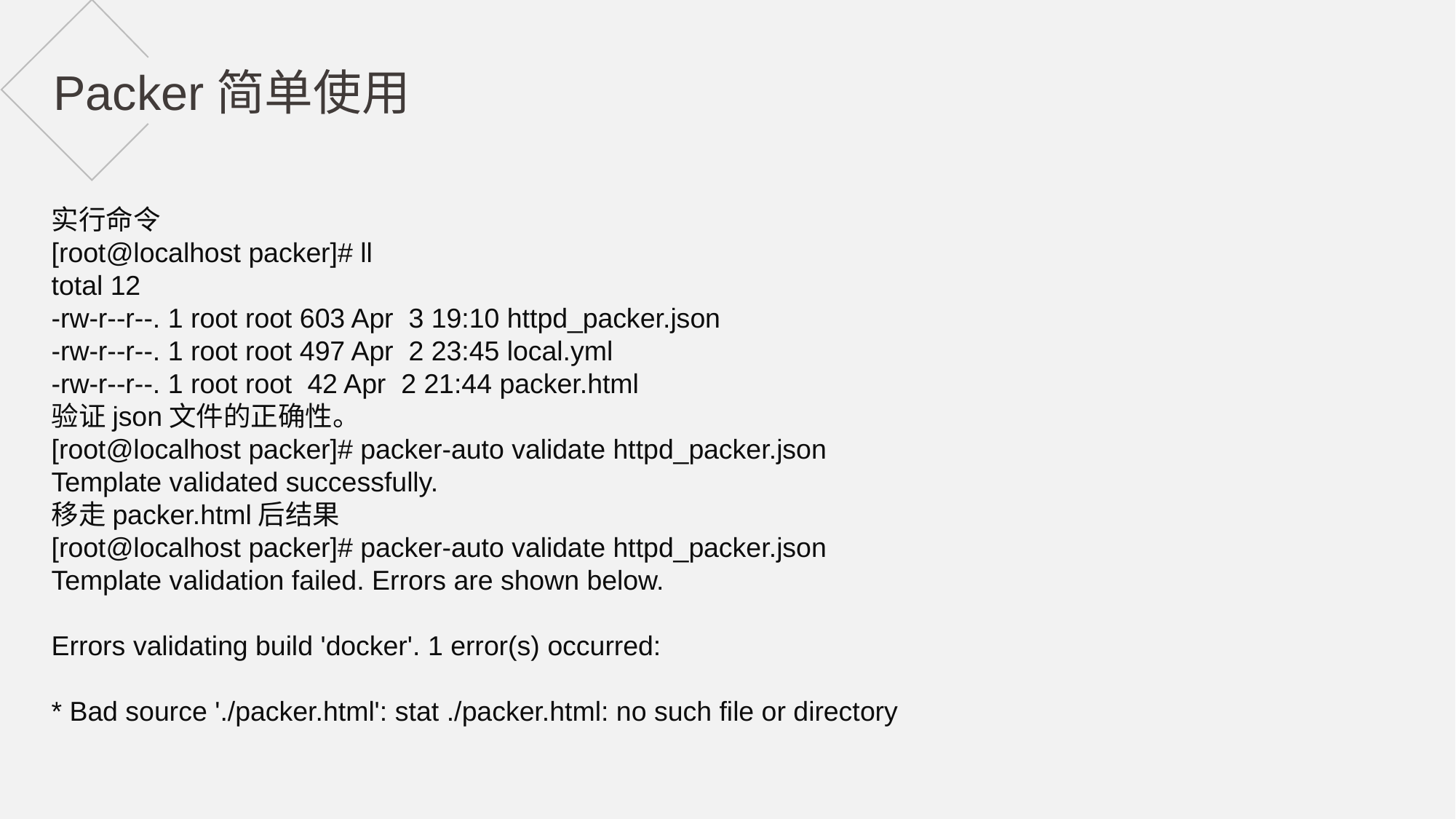

Packer简单使用
实行命令
[root@localhost packer]# ll
total 12
-rw-r--r--. 1 root root 603 Apr  3 19:10 httpd_packer.json
-rw-r--r--. 1 root root 497 Apr  2 23:45 local.yml
-rw-r--r--. 1 root root  42 Apr  2 21:44 packer.html
验证json文件的正确性。
[root@localhost packer]# packer-auto validate httpd_packer.json
Template validated successfully.
移走packer.html后结果
[root@localhost packer]# packer-auto validate httpd_packer.json
Template validation failed. Errors are shown below.

Errors validating build 'docker'. 1 error(s) occurred:

* Bad source './packer.html': stat ./packer.html: no such file or directory